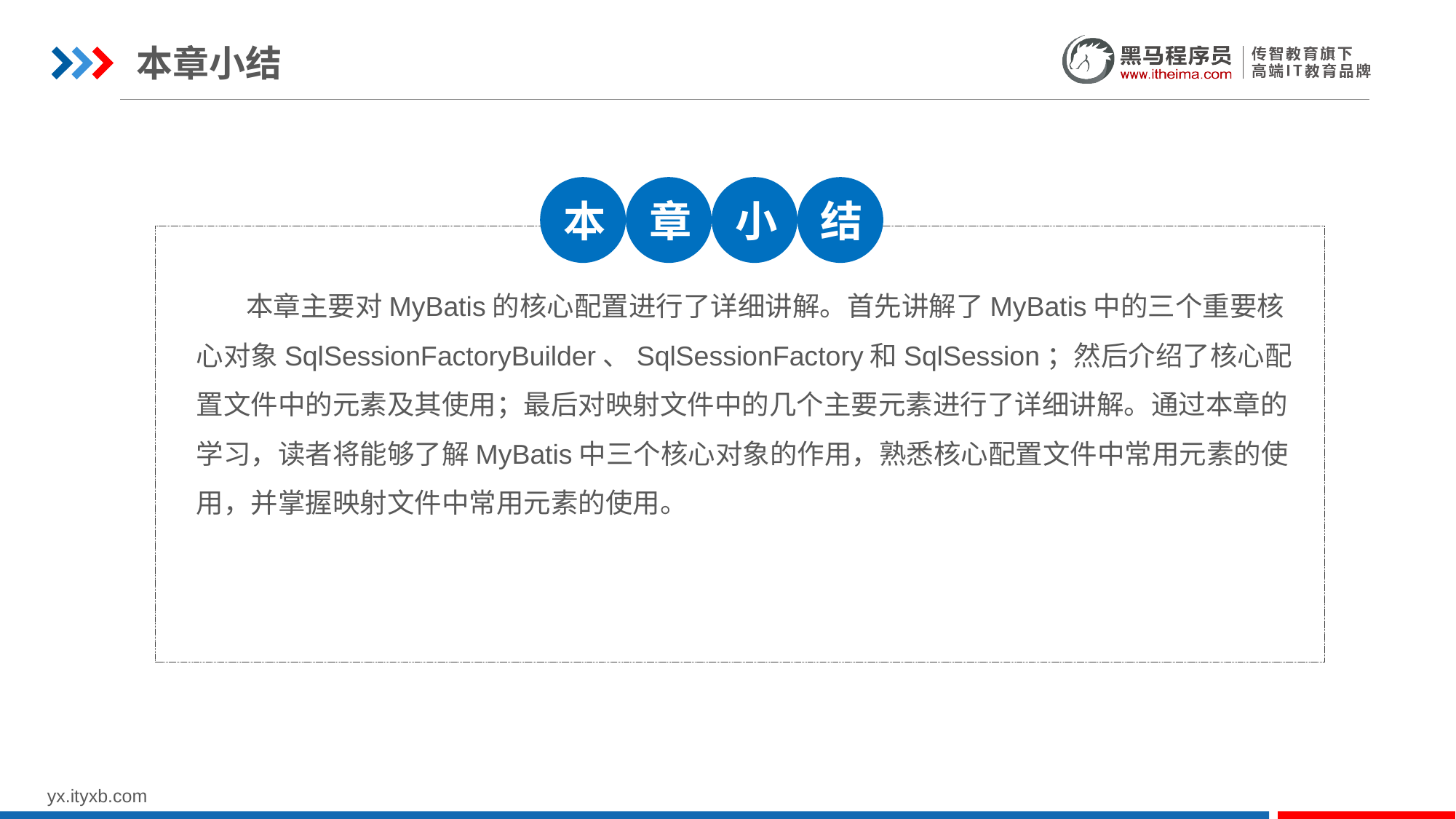

本章小结
本
章
小
结

       本章主要对MyBatis的核心配置进行了详细讲解。首先讲解了MyBatis中的三个重要核心对象SqlSessionFactoryBuilder、SqlSessionFactory和SqlSession；然后介绍了核心配置文件中的元素及其使用；最后对映射文件中的几个主要元素进行了详细讲解。通过本章的学习，读者将能够了解MyBatis中三个核心对象的作用，熟悉核心配置文件中常用元素的使用，并掌握映射文件中常用元素的使用。